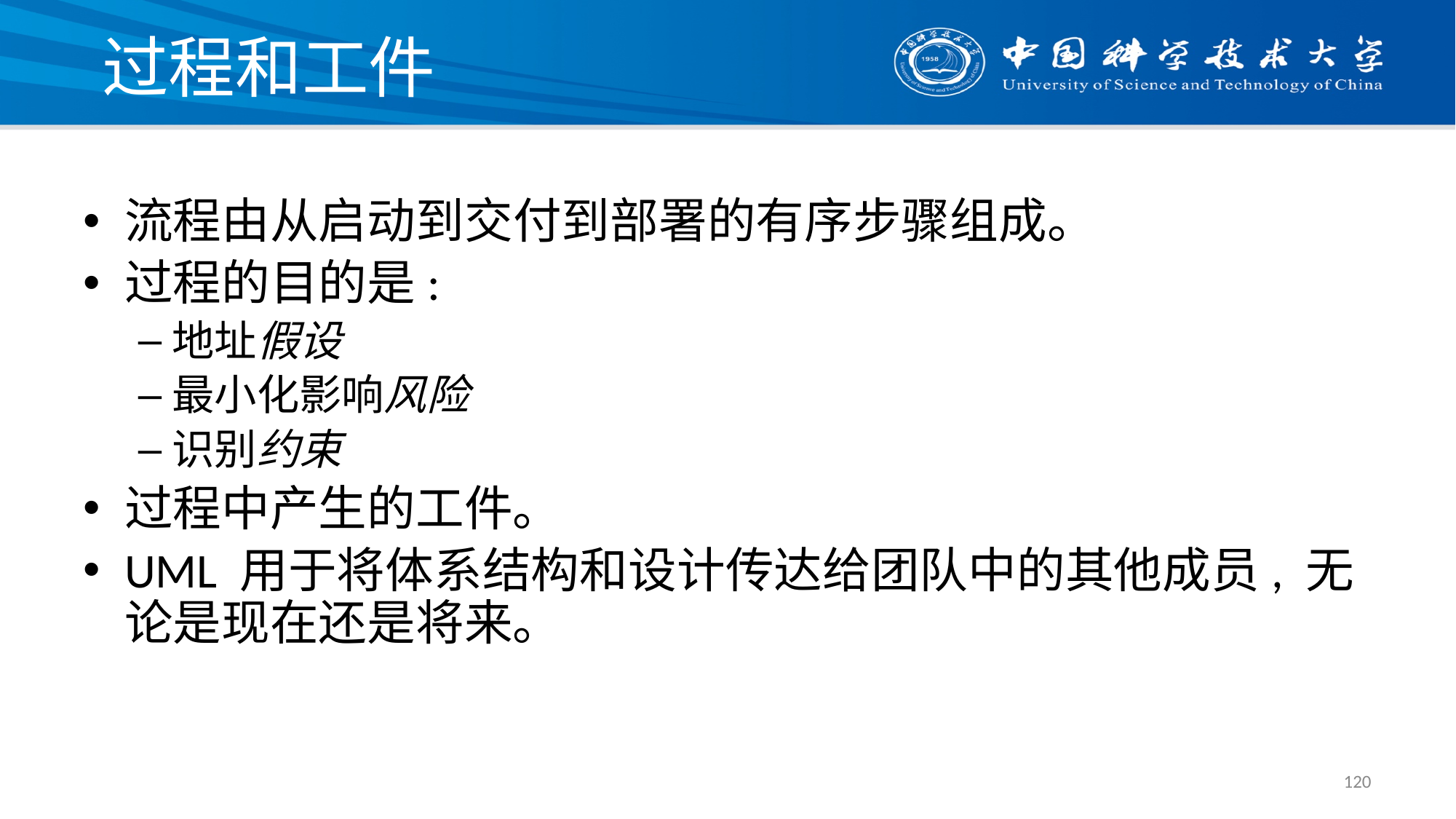

# 过程和工件
流程由从启动到交付到部署的有序步骤组成。
过程的目的是:
地址假设
最小化影响风险
识别约束
过程中产生的工件。
UML 用于将体系结构和设计传达给团队中的其他成员, 无论是现在还是将来。
120